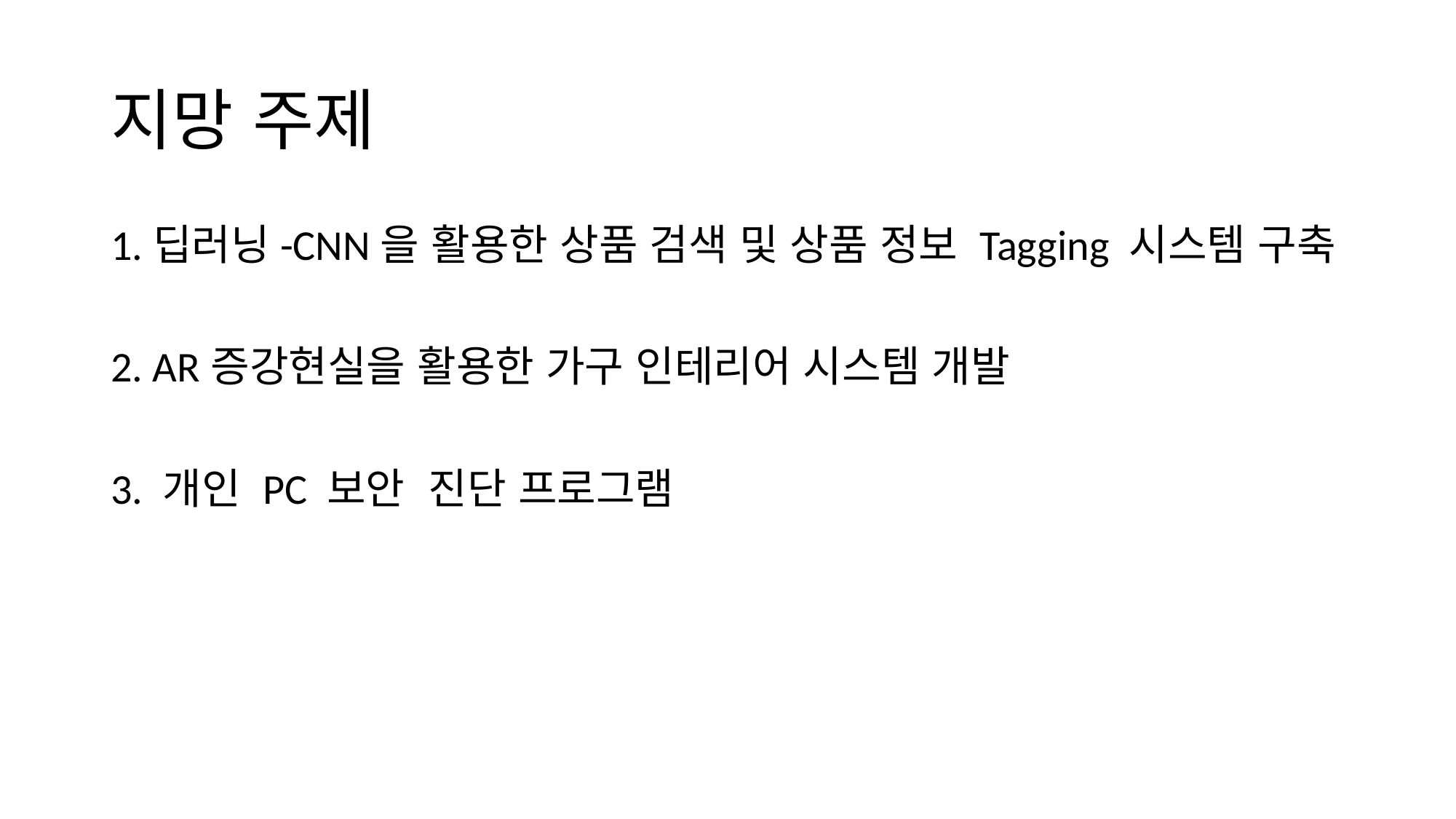

# 지망 주제
1.딥러닝-CNN을 활용한 상품 검색 및 상품 정보 Tagging 시스템 구축

2. AR증강현실을 활용한 가구 인테리어 시스템 개발

3. 개인 PC 보안  진단 프로그램